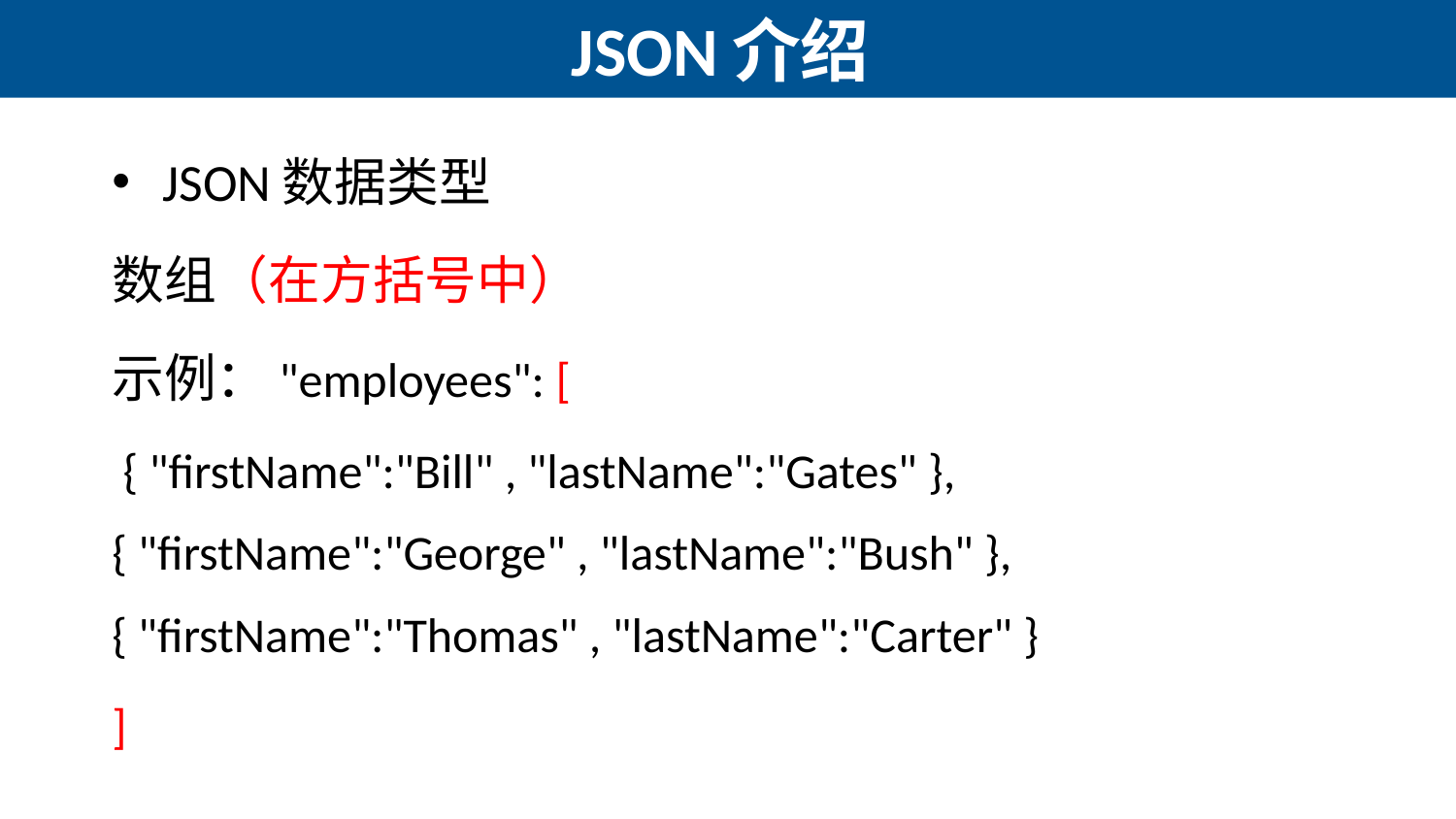

# JSON介绍
JSON数据类型
数组（在方括号中）
示例："employees": [
 { "firstName":"Bill" , "lastName":"Gates" }, { "firstName":"George" , "lastName":"Bush" }, { "firstName":"Thomas" , "lastName":"Carter" }
]